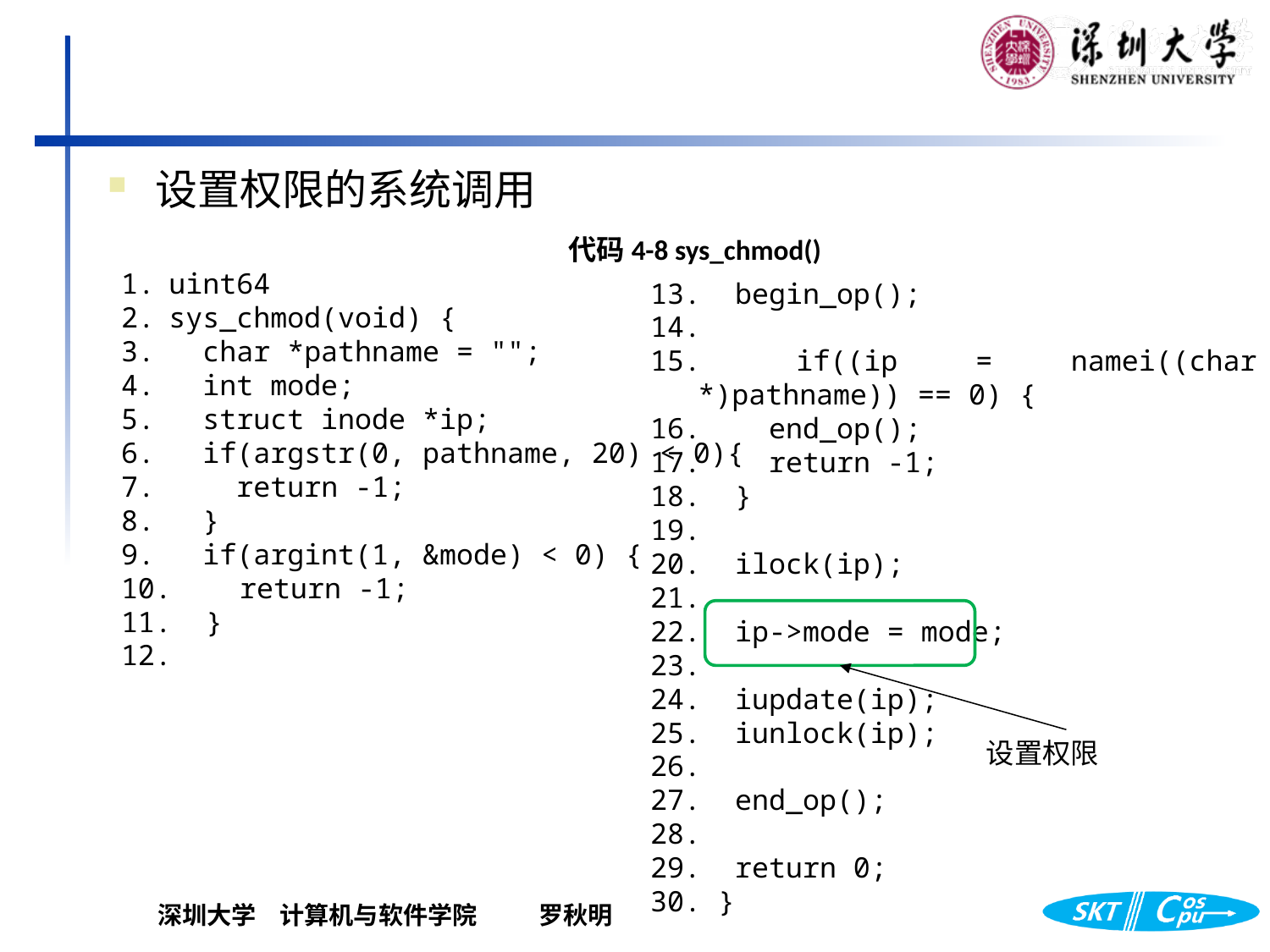

设置权限的系统调用
代码4-8 sys_chmod()
uint64
sys_chmod(void) {
  char *pathname = "";
  int mode;
  struct inode *ip;
  if(argstr(0, pathname, 20) < 0){
    return -1;
  }
  if(argint(1, &mode) < 0) {
    return -1;
  }

  begin_op();

  if((ip = namei((char *)pathname)) == 0) {
    end_op();
    return -1;
  }

  ilock(ip);

  ip->mode = mode;

  iupdate(ip);
  iunlock(ip);

  end_op();

  return 0;
30. }

设置权限